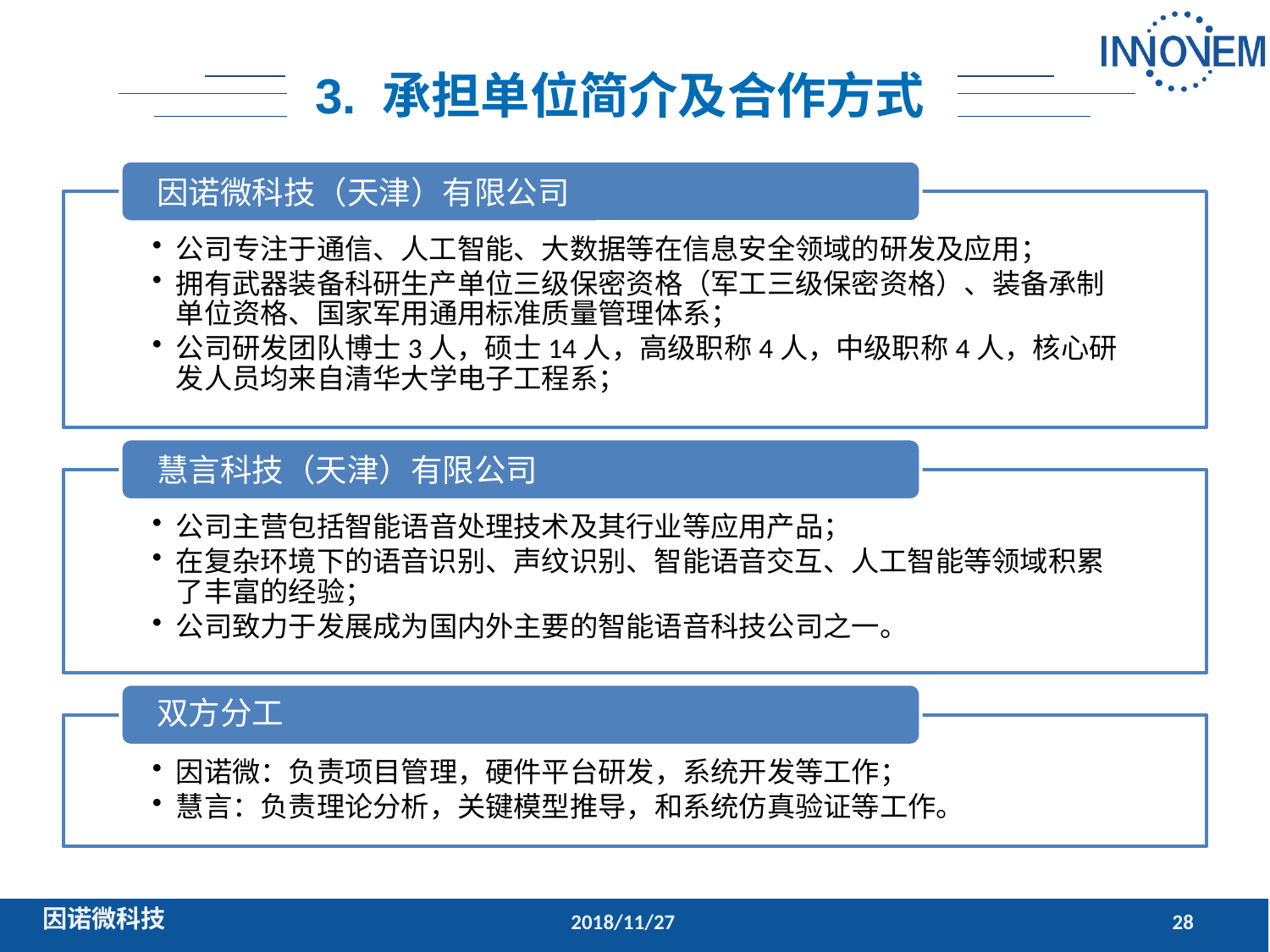

3. 承担单位简介及合作方式
公司专注于通信、人工智能、大数据等在信息安全领域的研发及应用；
拥有武器装备科研生产单位三级保密资格（军工三级保密资格）、装备承制单位资格、国家军用通用标准质量管理体系；
公司研发团队博士3人，硕士14人，高级职称4人，中级职称4人，核心研发人员均来自清华大学电子工程系；
因诺微科技（天津）有限公司
公司主营包括智能语音处理技术及其行业等应用产品；
在复杂环境下的语音识别、声纹识别、智能语音交互、人工智能等领域积累了丰富的经验；
公司致力于发展成为国内外主要的智能语音科技公司之一。
慧言科技（天津）有限公司
因诺微：负责项目管理，硬件平台研发，系统开发等工作；
慧言：负责理论分析，关键模型推导，和系统仿真验证等工作。
双方分工
2018/11/27
28